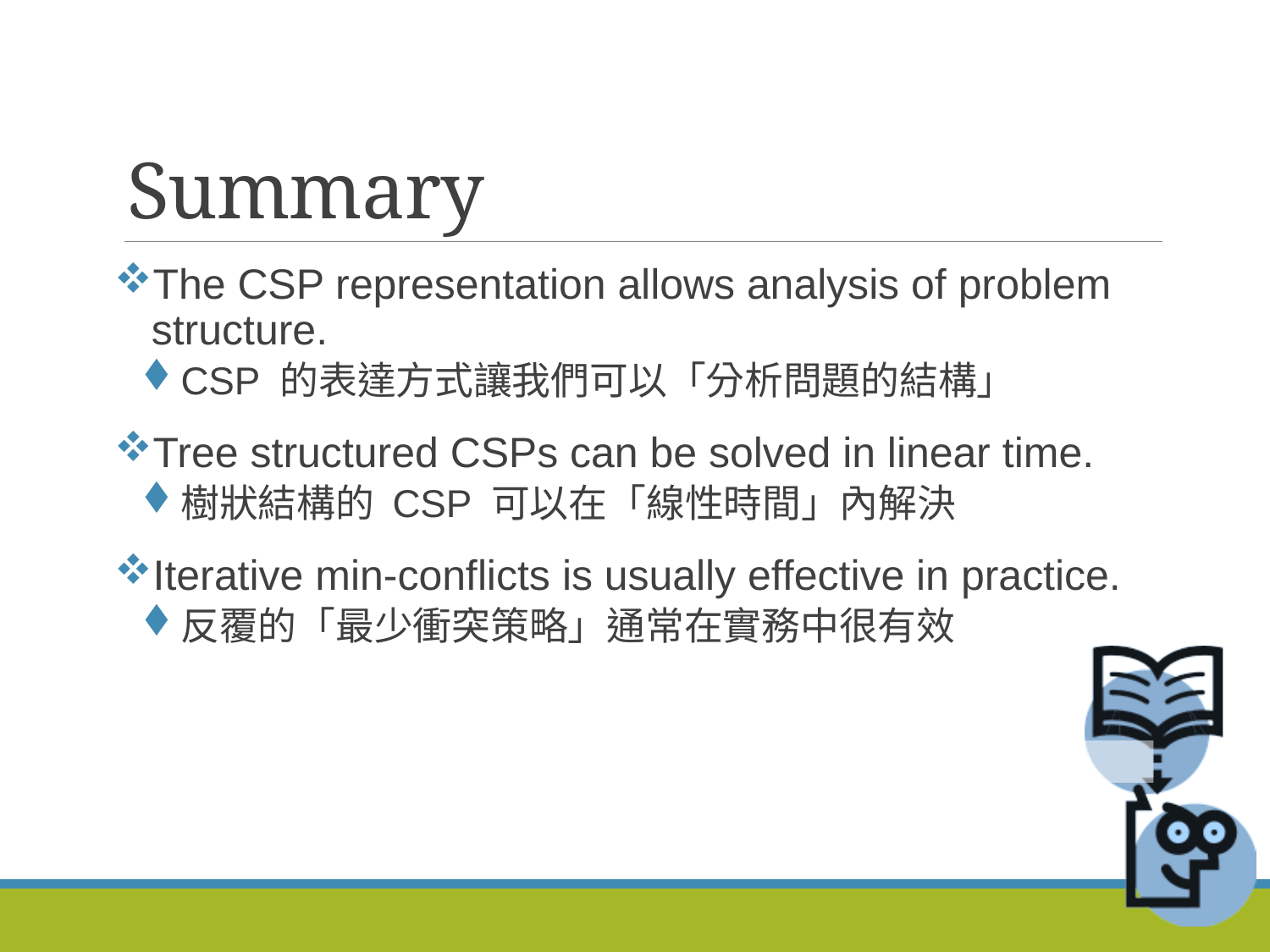

# Summary
The CSP representation allows analysis of problem structure.
CSP 的表達方式讓我們可以「分析問題的結構」
Tree structured CSPs can be solved in linear time.
樹狀結構的 CSP 可以在「線性時間」內解決
Iterative min-conflicts is usually effective in practice.
反覆的「最少衝突策略」通常在實務中很有效